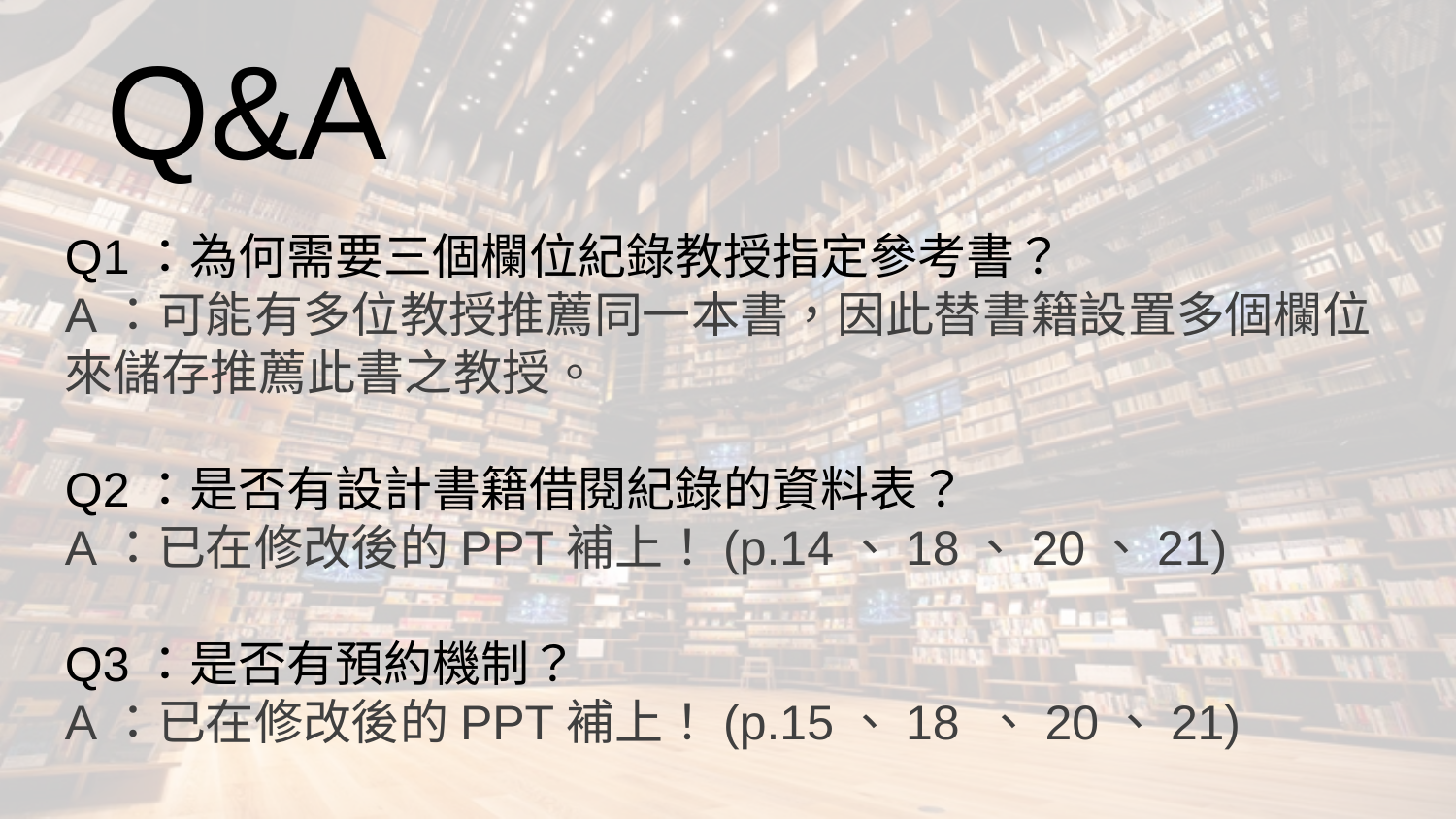

# Q&A
Q1：為何需要三個欄位紀錄教授指定參考書？
A：可能有多位教授推薦同一本書，因此替書籍設置多個欄位來儲存推薦此書之教授。
Q2：是否有設計書籍借閱紀錄的資料表？
A：已在修改後的PPT補上！(p.14、18、20、21)
Q3：是否有預約機制？
A：已在修改後的PPT補上！(p.15、18 、20、21)